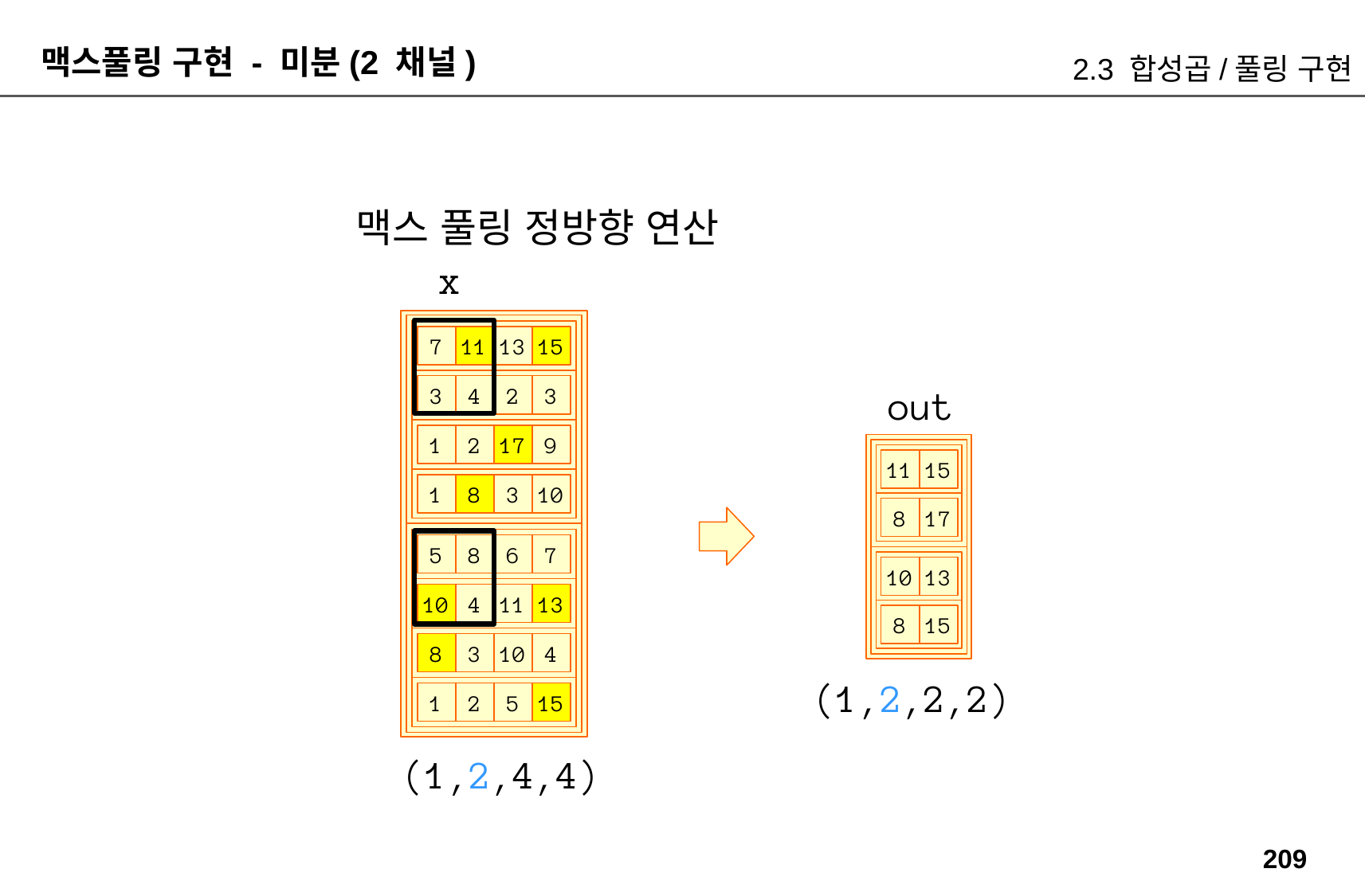

맥스풀링 구현 - 미분(2 채널)
2.3 합성곱/풀링 구현
맥스 풀링 정방향 연산
x

7
11
13
15

out
3
4
2
3

1
2
17
9

11
15

1
8
3
10

8
17

5
8
6
7

10
13

10
4
11
13

8
15

8
3
10
4
(1,2,2,2)

1
2
5
15
(1,2,4,4)